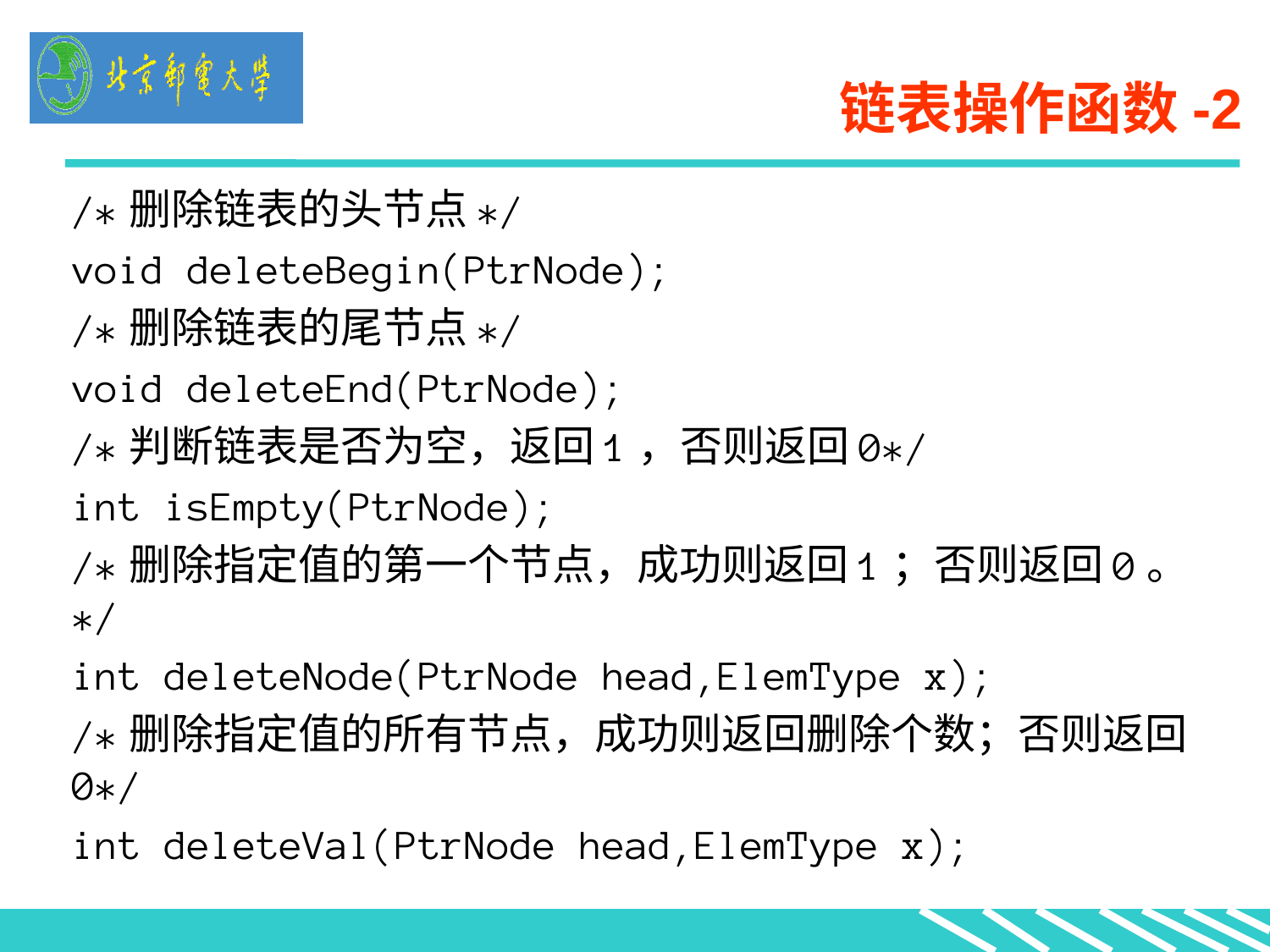

# 链表操作函数-2
/*删除链表的头节点*/
void deleteBegin(PtrNode);
/*删除链表的尾节点*/
void deleteEnd(PtrNode);
/*判断链表是否为空，返回1，否则返回0*/
int isEmpty(PtrNode);
/*删除指定值的第一个节点，成功则返回1；否则返回0。*/
int deleteNode(PtrNode head,ElemType x);
/*删除指定值的所有节点，成功则返回删除个数；否则返回0*/
int deleteVal(PtrNode head,ElemType x);